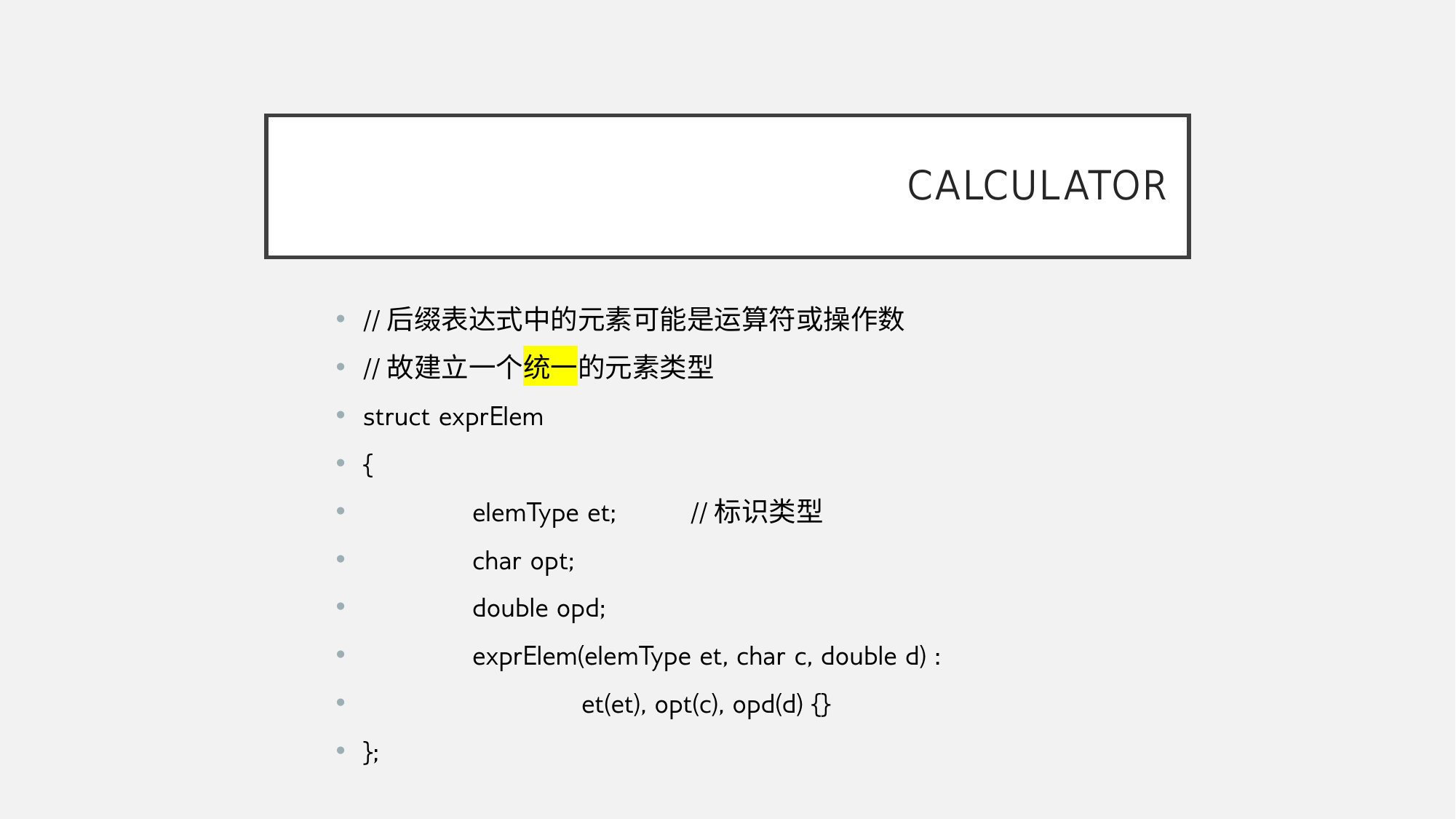

# Calculator
//后缀表达式中的元素可能是运算符或操作数
//故建立一个统一的元素类型
struct exprElem
{
	elemType et;	//标识类型
	char opt;
	double opd;
	exprElem(elemType et, char c, double d) :
		et(et), opt(c), opd(d) {}
};